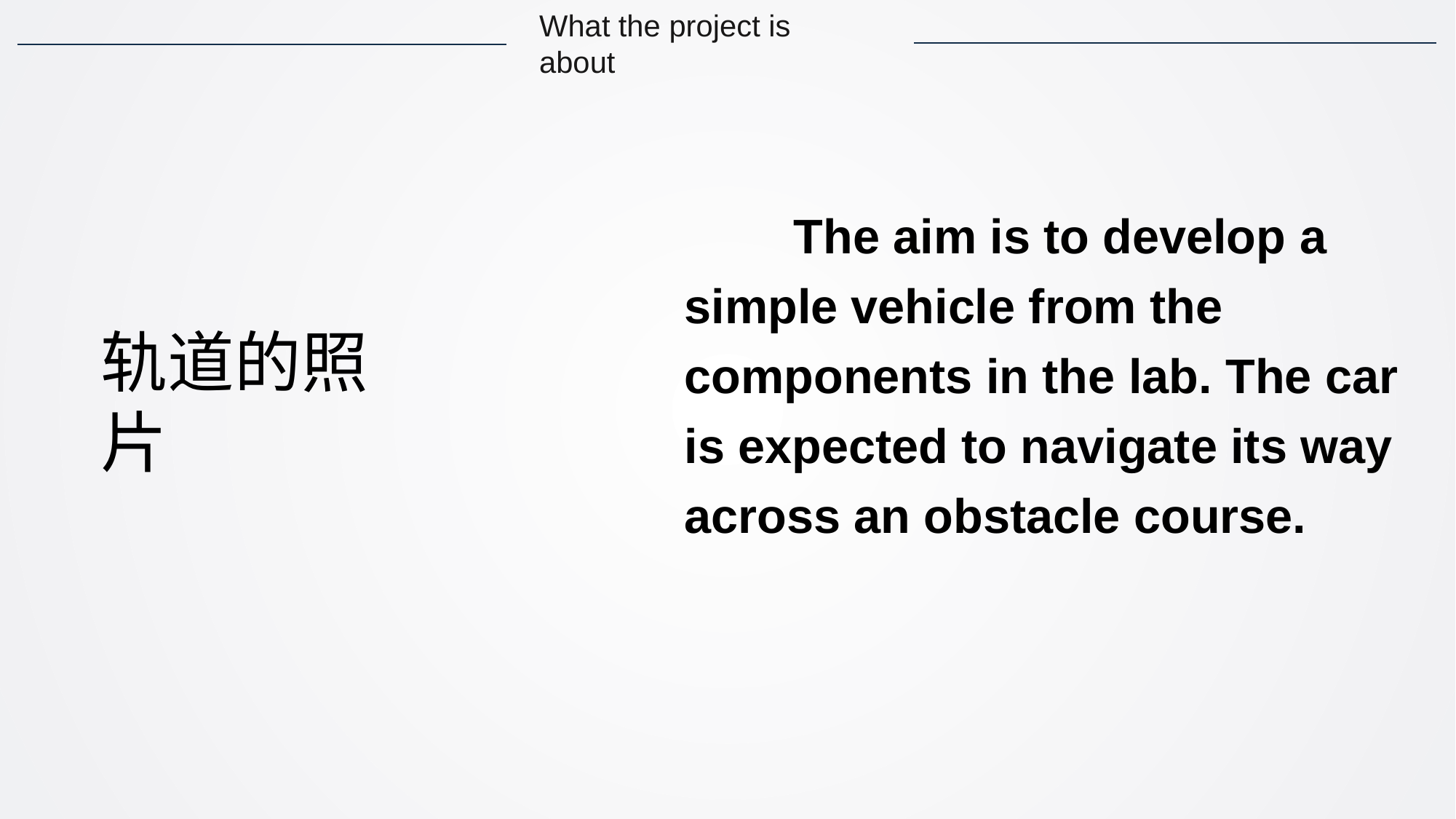

What the project is about
 	The aim is to develop a simple vehicle from the components in the lab. The car is expected to navigate its way across an obstacle course.
轨道的照片